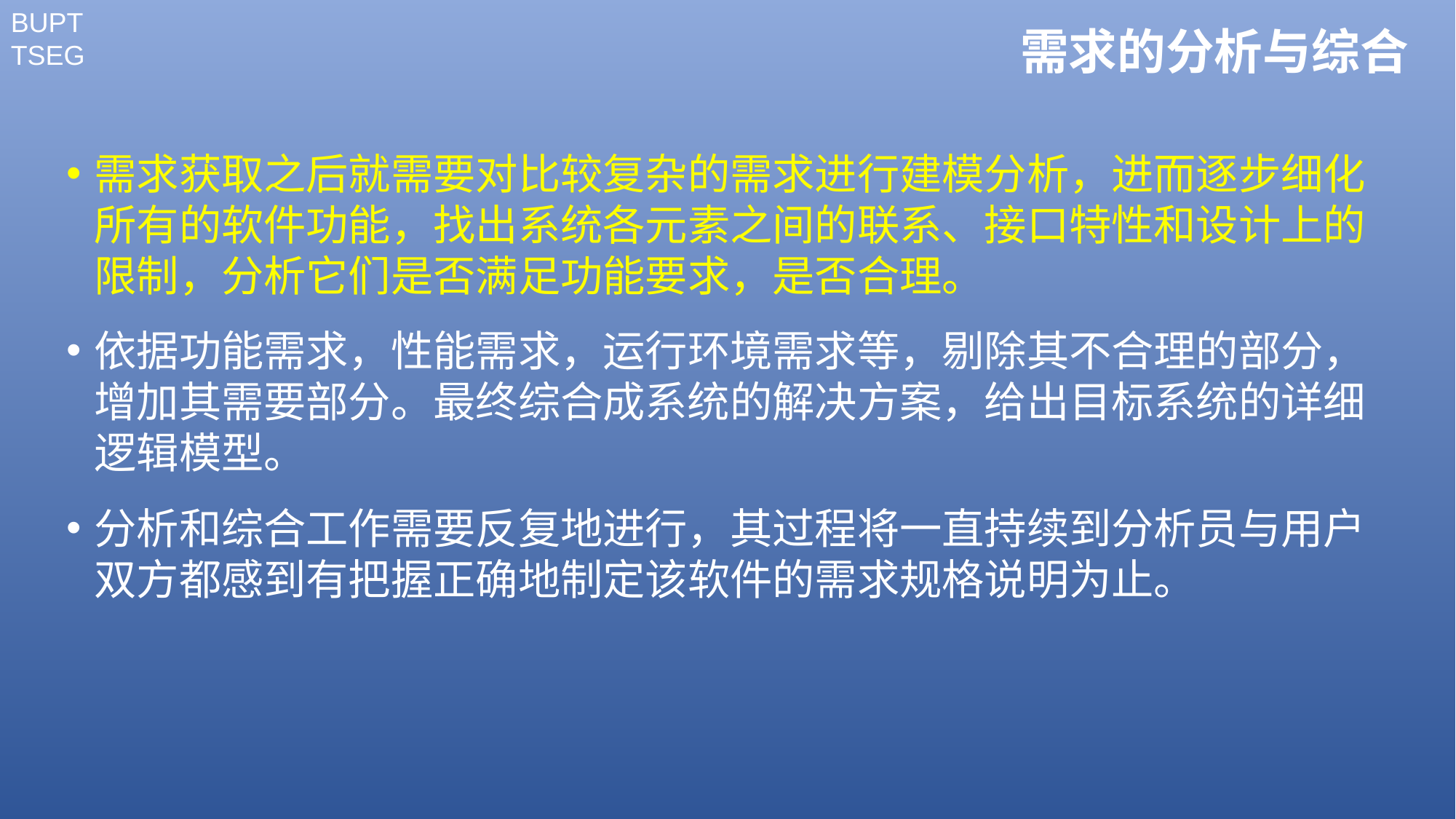

# 需求的分析与综合
需求获取之后就需要对比较复杂的需求进行建模分析，进而逐步细化所有的软件功能，找出系统各元素之间的联系、接口特性和设计上的限制，分析它们是否满足功能要求，是否合理。
依据功能需求，性能需求，运行环境需求等，剔除其不合理的部分，增加其需要部分。最终综合成系统的解决方案，给出目标系统的详细逻辑模型。
分析和综合工作需要反复地进行，其过程将一直持续到分析员与用户双方都感到有把握正确地制定该软件的需求规格说明为止。